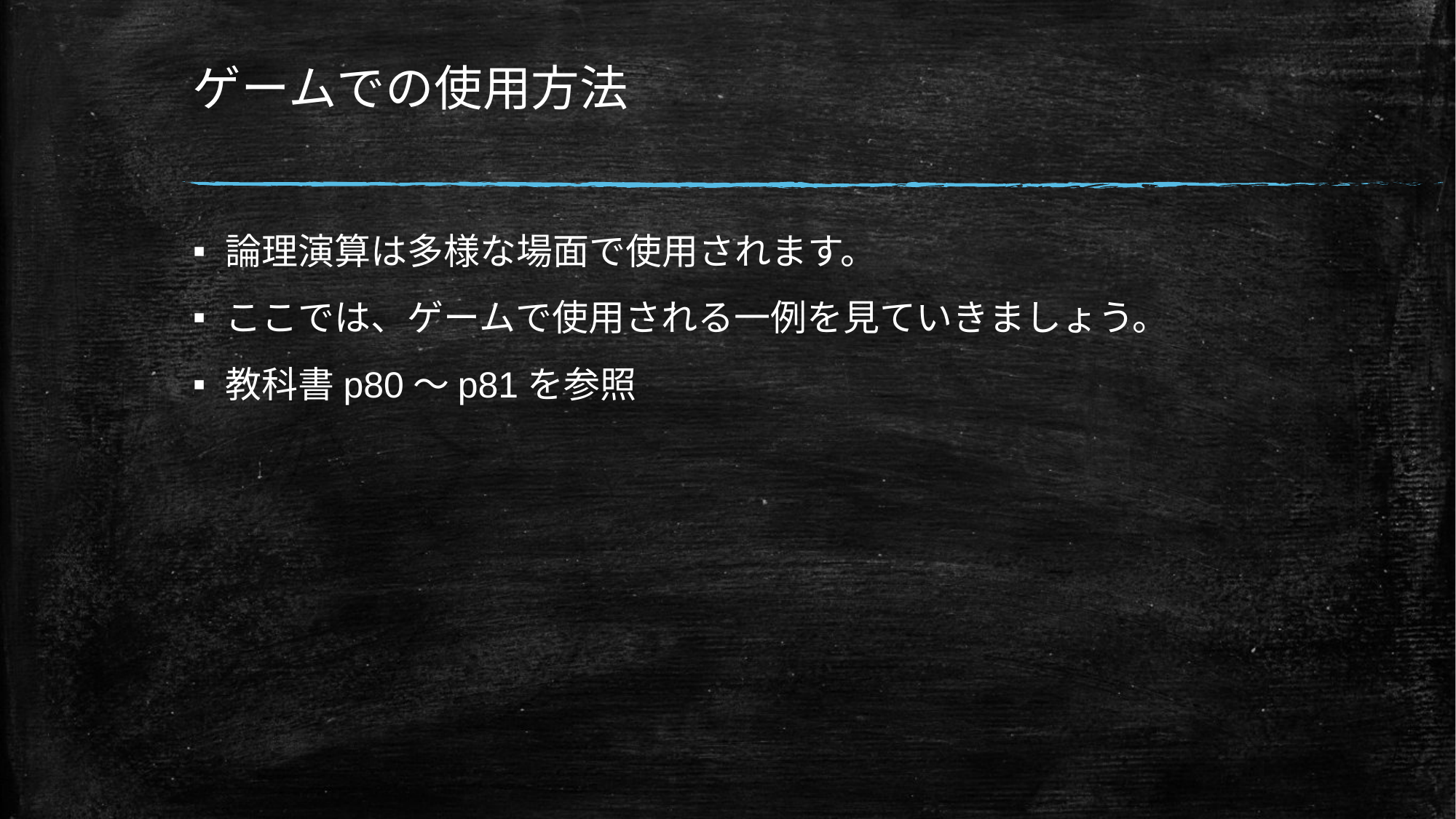

# ゲームでの使用方法
論理演算は多様な場面で使用されます。
ここでは、ゲームで使用される一例を見ていきましょう。
教科書p80～p81を参照